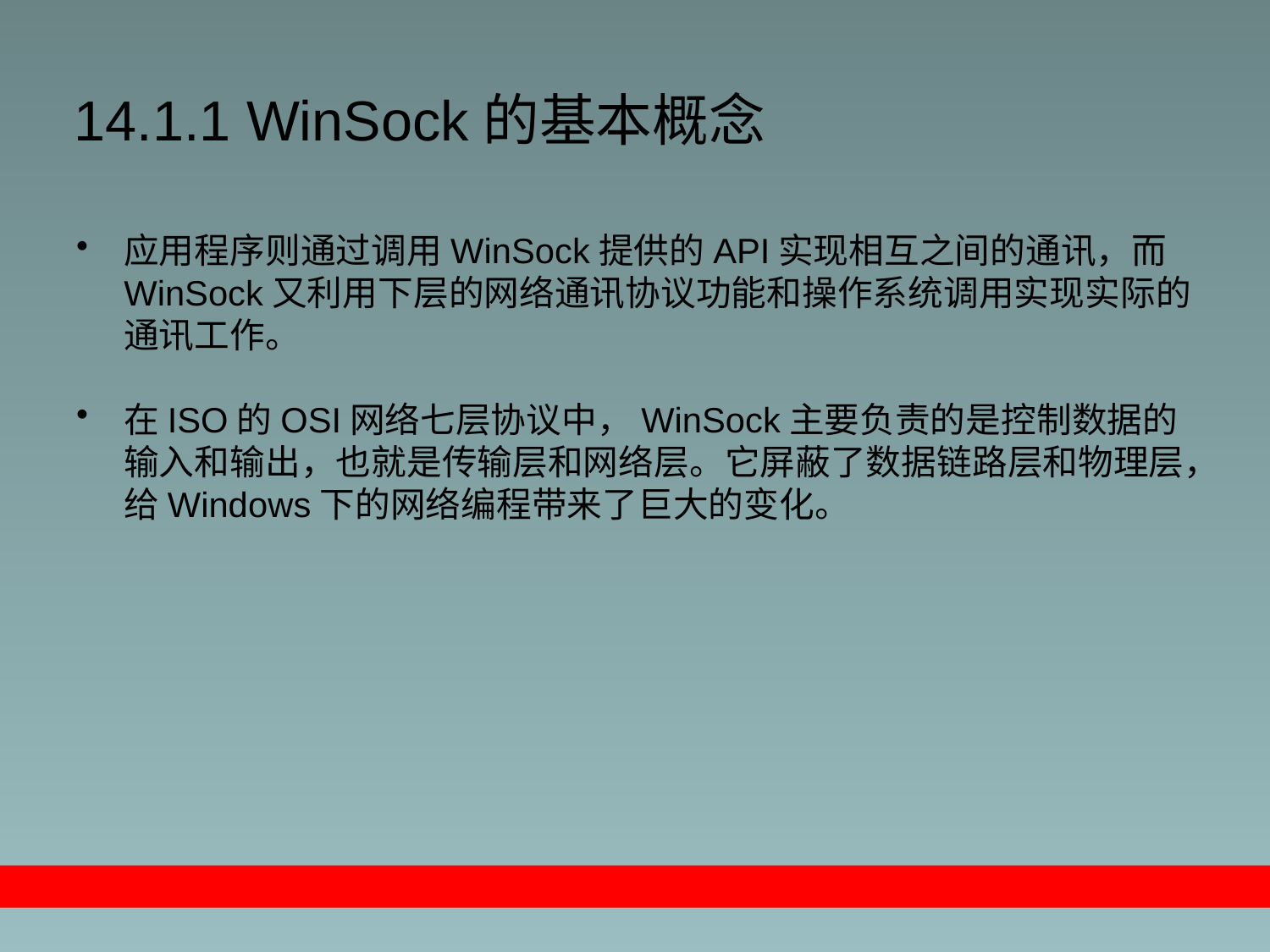

# 14.1.1 WinSock的基本概念
应用程序则通过调用WinSock提供的API实现相互之间的通讯，而WinSock又利用下层的网络通讯协议功能和操作系统调用实现实际的通讯工作。
在ISO的OSI网络七层协议中，WinSock主要负责的是控制数据的输入和输出，也就是传输层和网络层。它屏蔽了数据链路层和物理层，给Windows下的网络编程带来了巨大的变化。